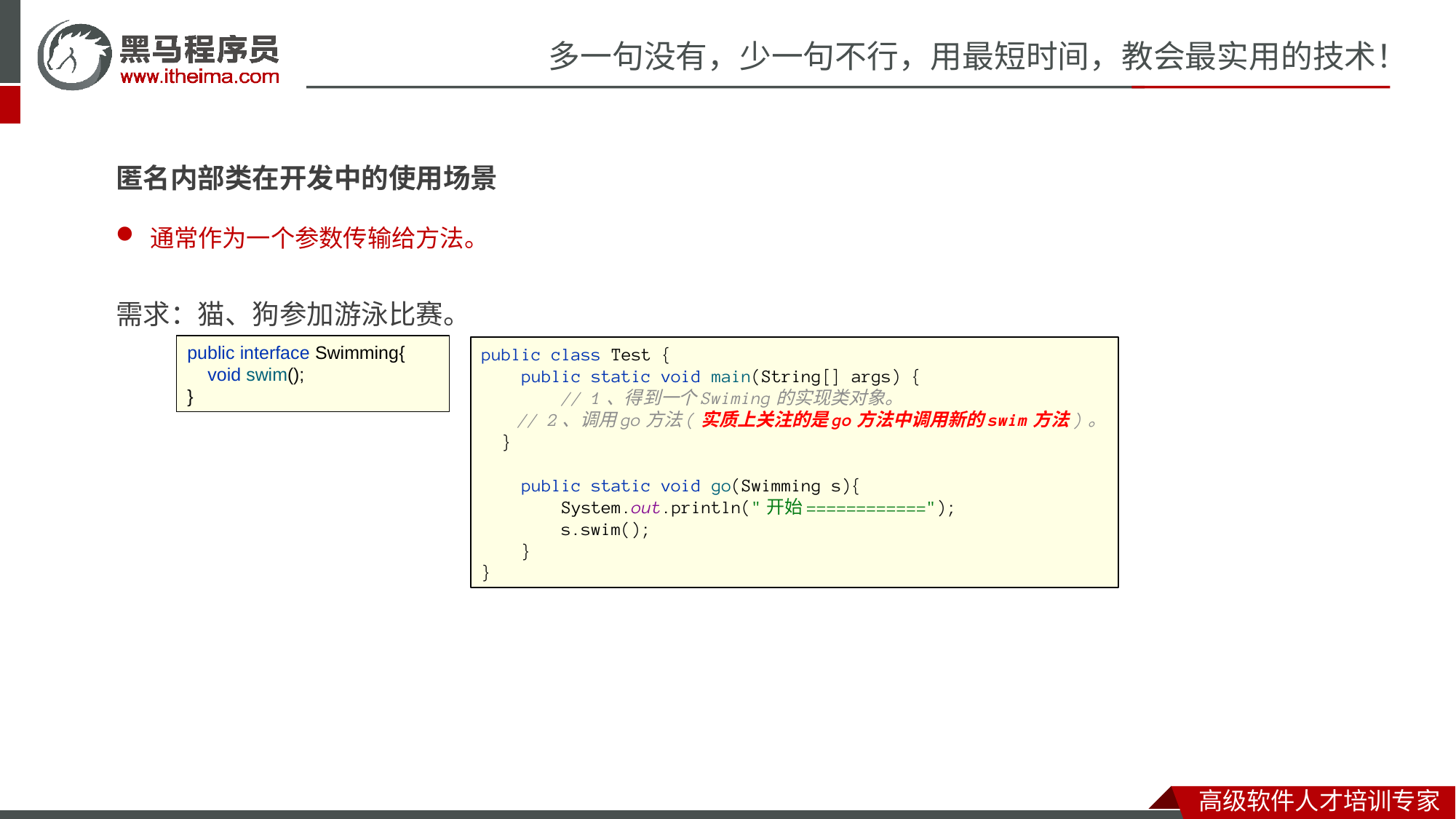

匿名内部类在开发中的使用场景
通常作为一个参数传输给方法。
需求：猫、狗参加游泳比赛。
public interface Swimming{
    void swim();
}
public class Test {
    public static void main(String[] args) {
        // 1、得到一个Swiming的实现类对象。
        // 2、调用go方法(实质上关注的是go方法中调用新的swim方法)。
    }
    public static void go(Swimming s){
        System.out.println("开始============");
        s.swim();
    }
}